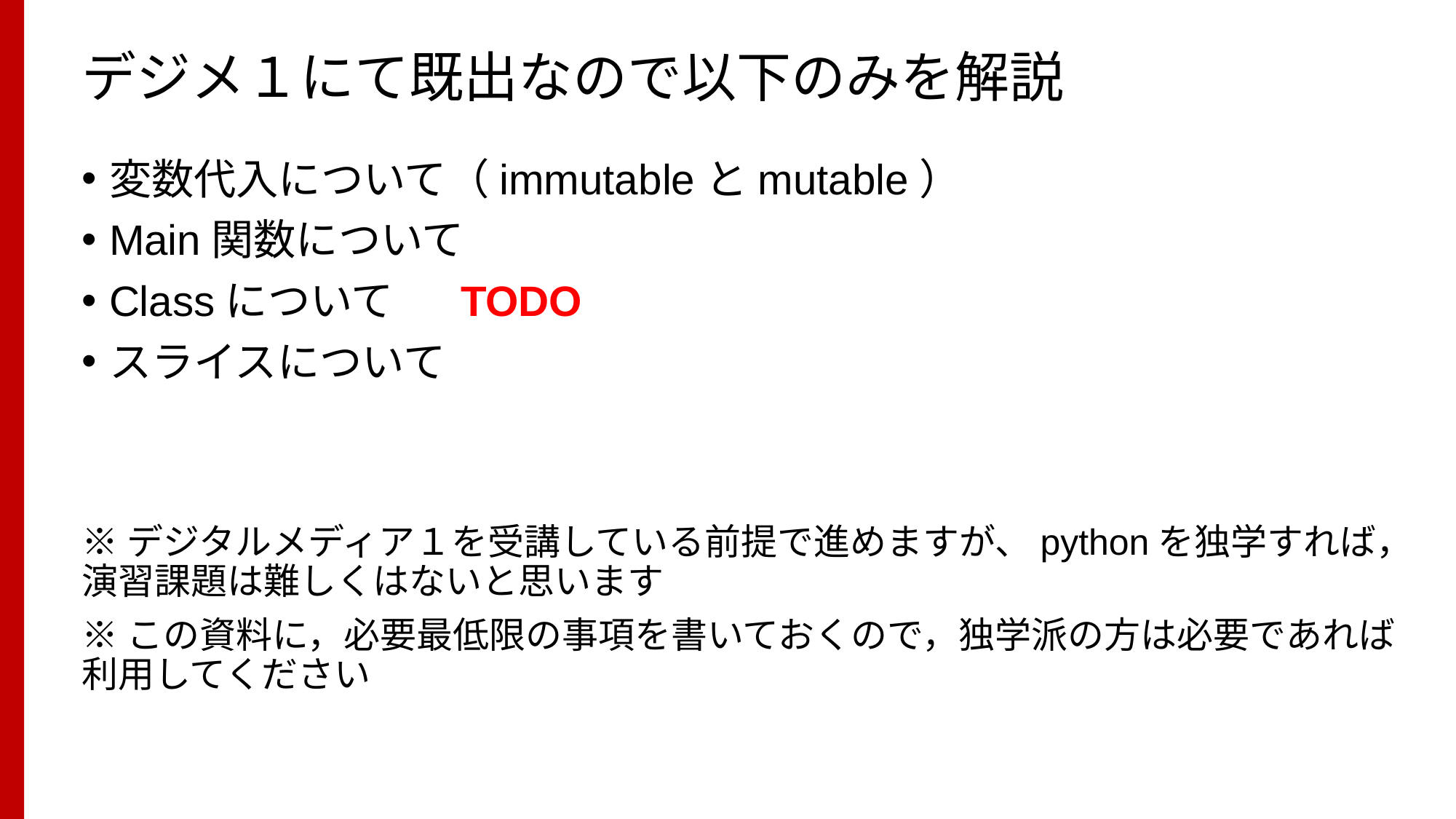

# デジメ１にて既出なので以下のみを解説
変数代入について（immutableとmutable）
Main関数について
Classについて      TODO
スライスについて

※デジタルメディア１を受講している前提で進めますが、pythonを独学すれば，演習課題は難しくはないと思います
※この資料に，必要最低限の事項を書いておくので，独学派の方は必要であれば利用してください